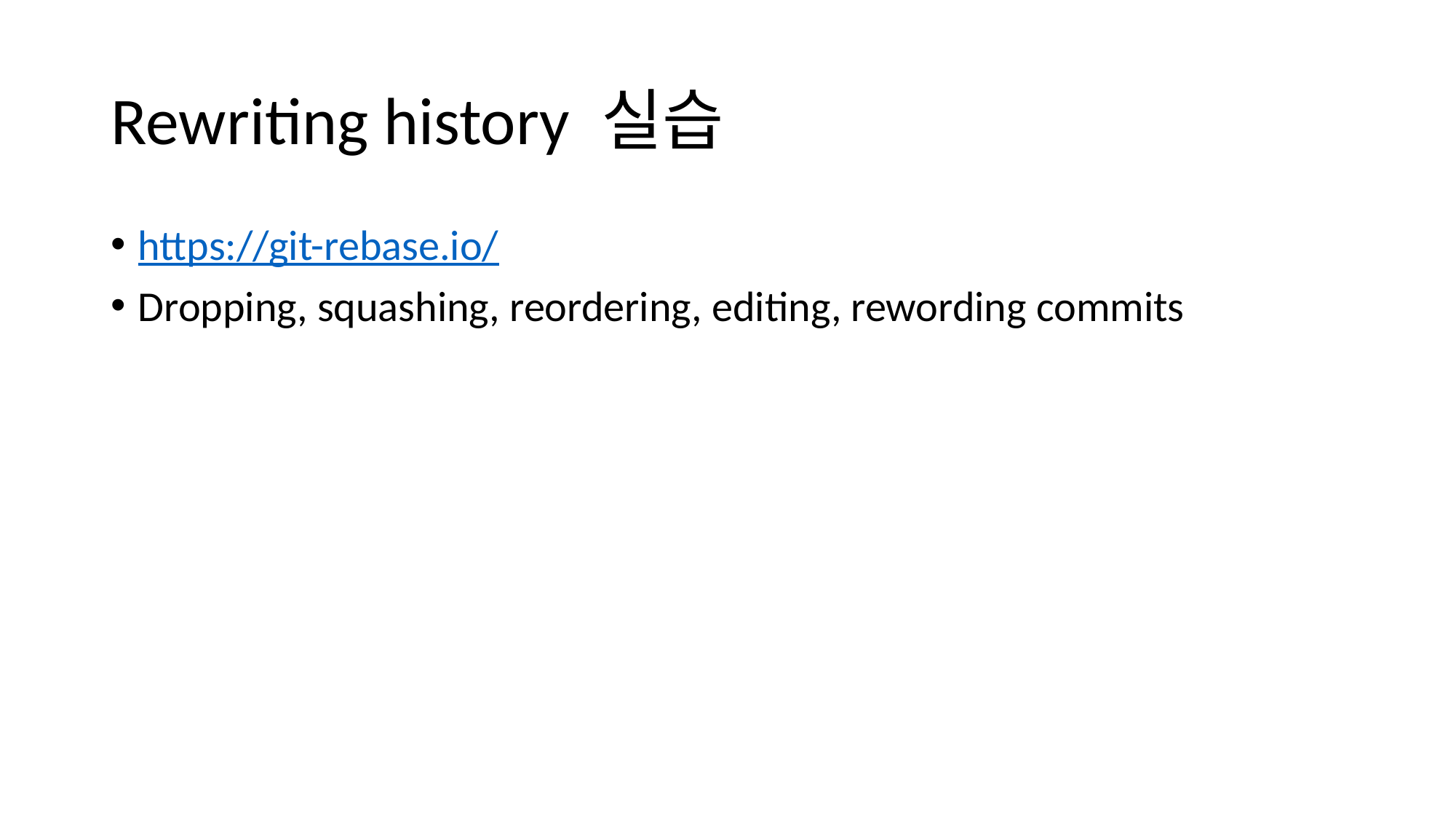

# Rewriting history 실습
https://git-rebase.io/
Dropping, squashing, reordering, editing, rewording commits